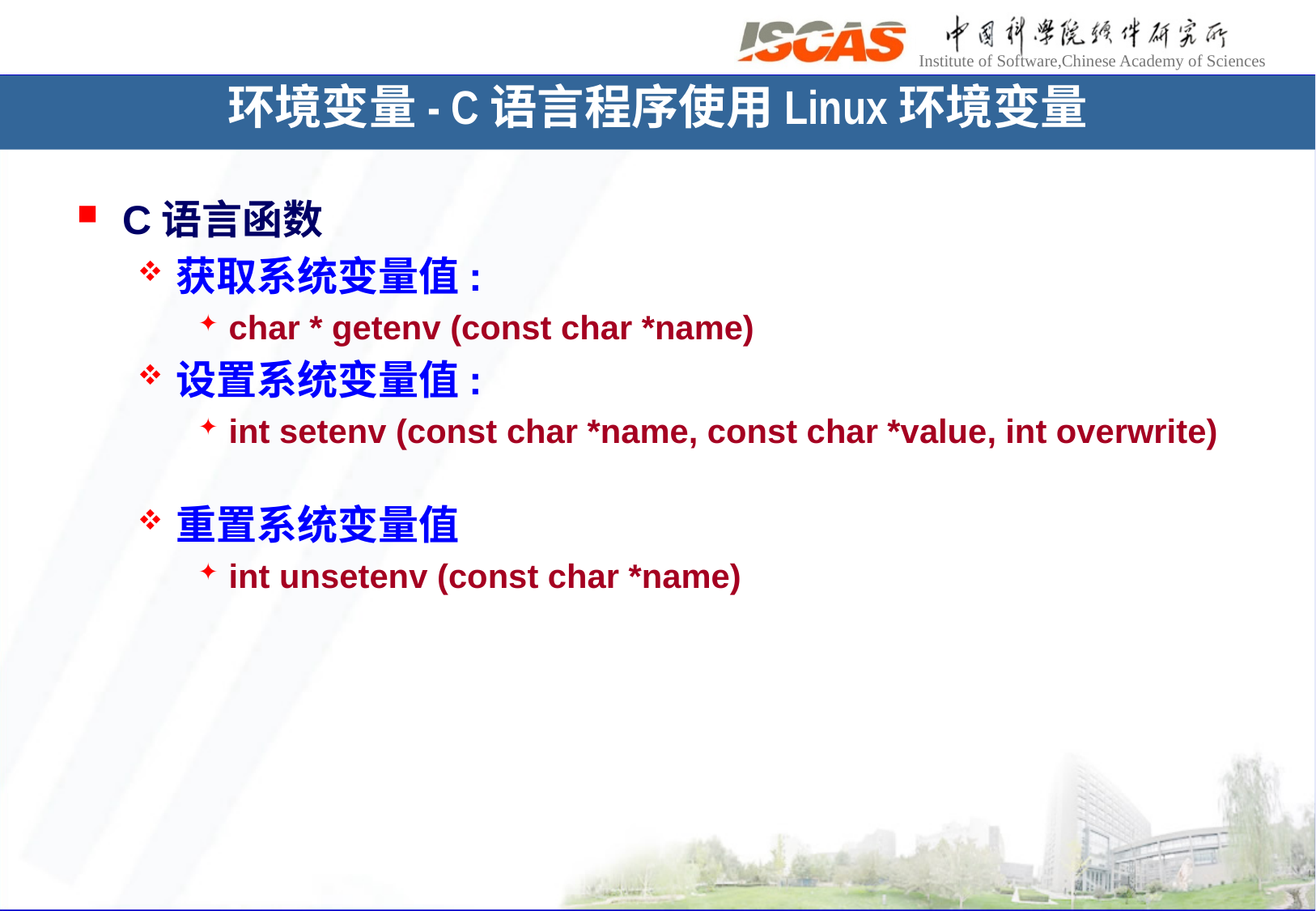

环境变量- C语言程序使用Linux环境变量
C语言函数
获取系统变量值:
char * getenv (const char *name)
设置系统变量值:
int setenv (const char *name, const char *value, int overwrite)
重置系统变量值
int unsetenv (const char *name)